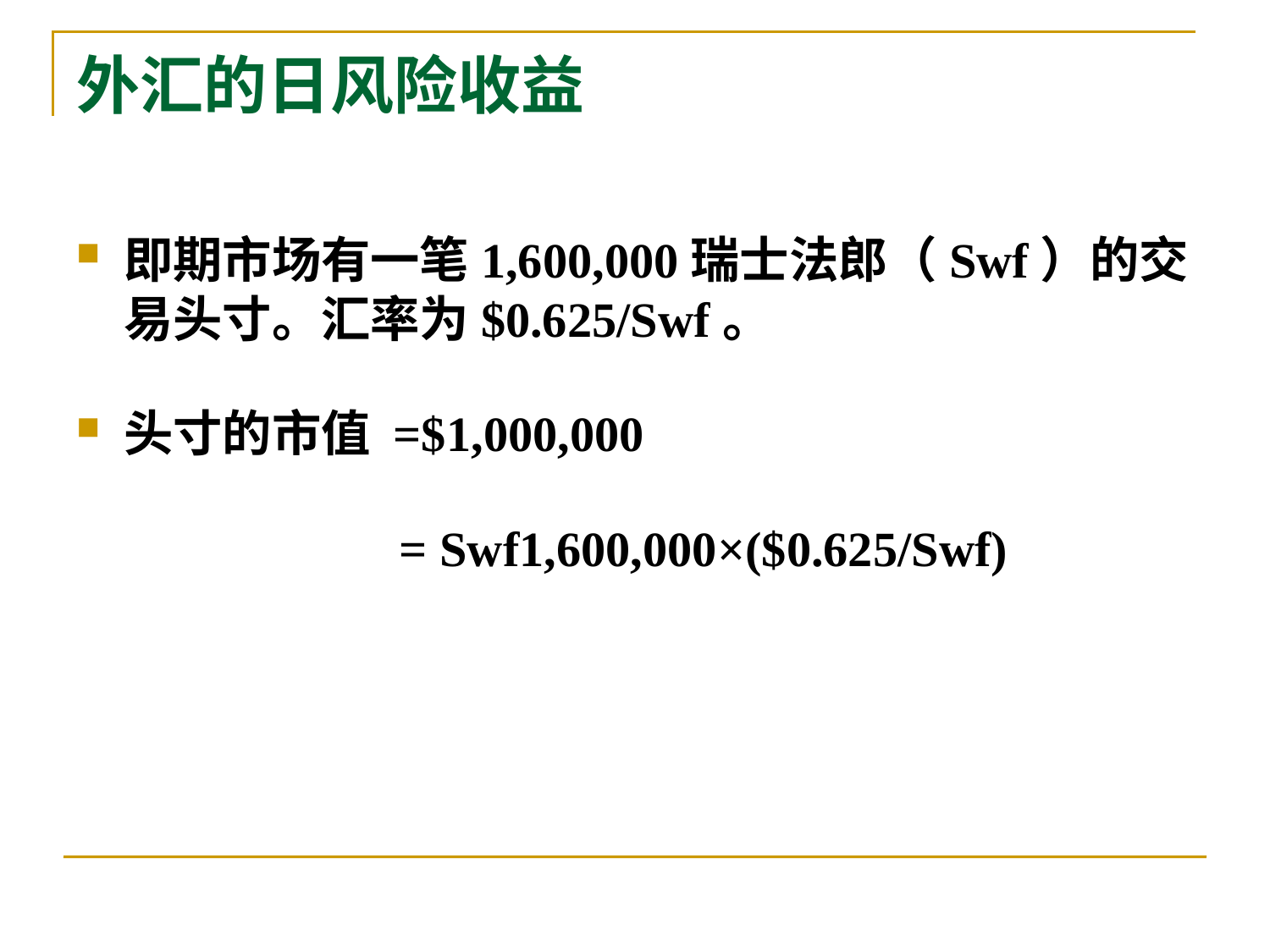

# 外汇的日风险收益
即期市场有一笔1,600,000瑞士法郎（Swf）的交易头寸。汇率为$0.625/Swf。
头寸的市值 =$1,000,000
                          = Swf1,600,000×($0.625/Swf)